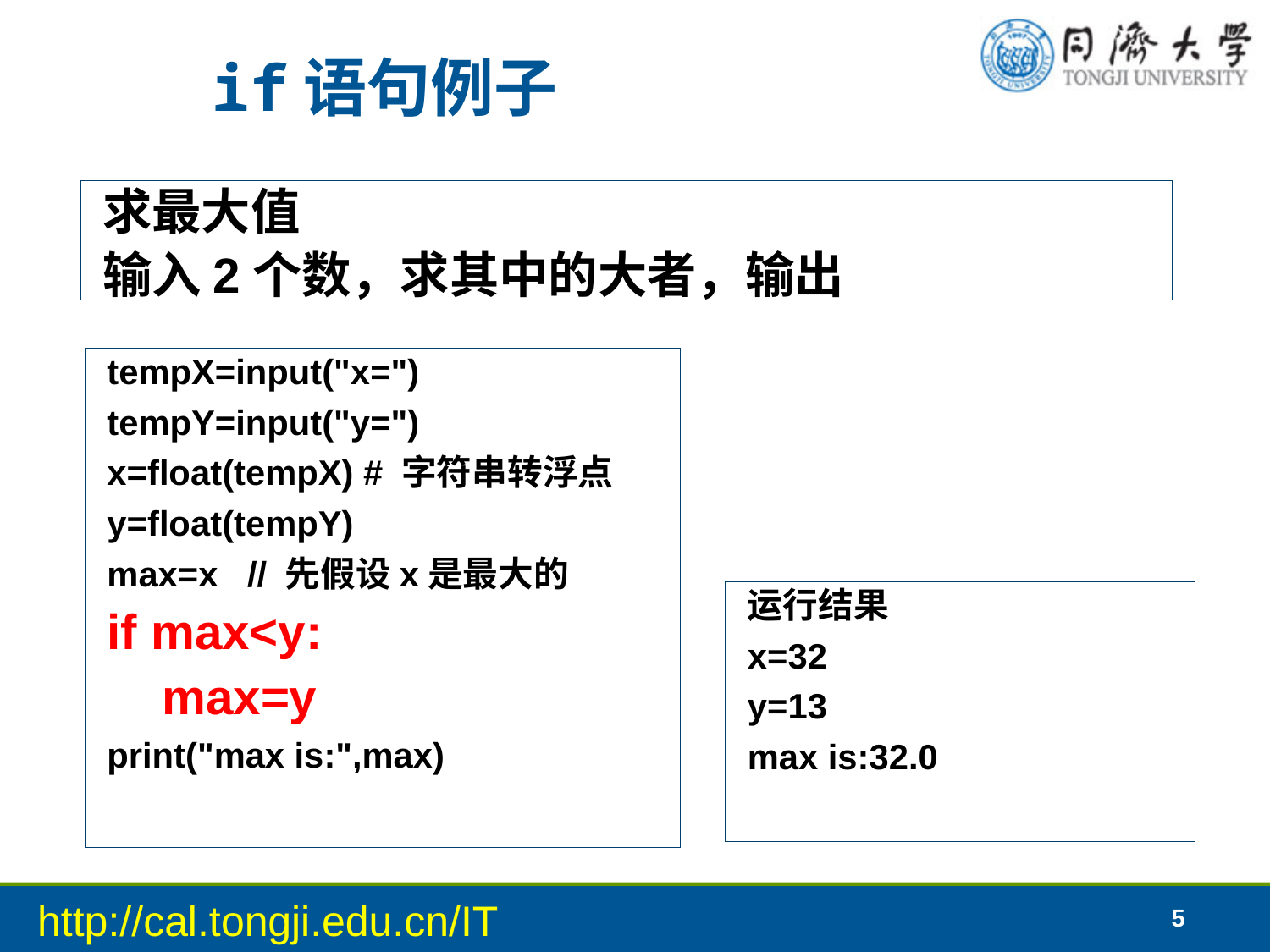

if语句例子
求最大值
输入2个数，求其中的大者，输出
tempX=input("x=")
tempY=input("y=")
x=float(tempX) # 字符串转浮点
y=float(tempY)
max=x   // 先假设x是最大的
if max<y:
    max=y
print("max is:",max)
运行结果
x=32
y=13
max is:32.0